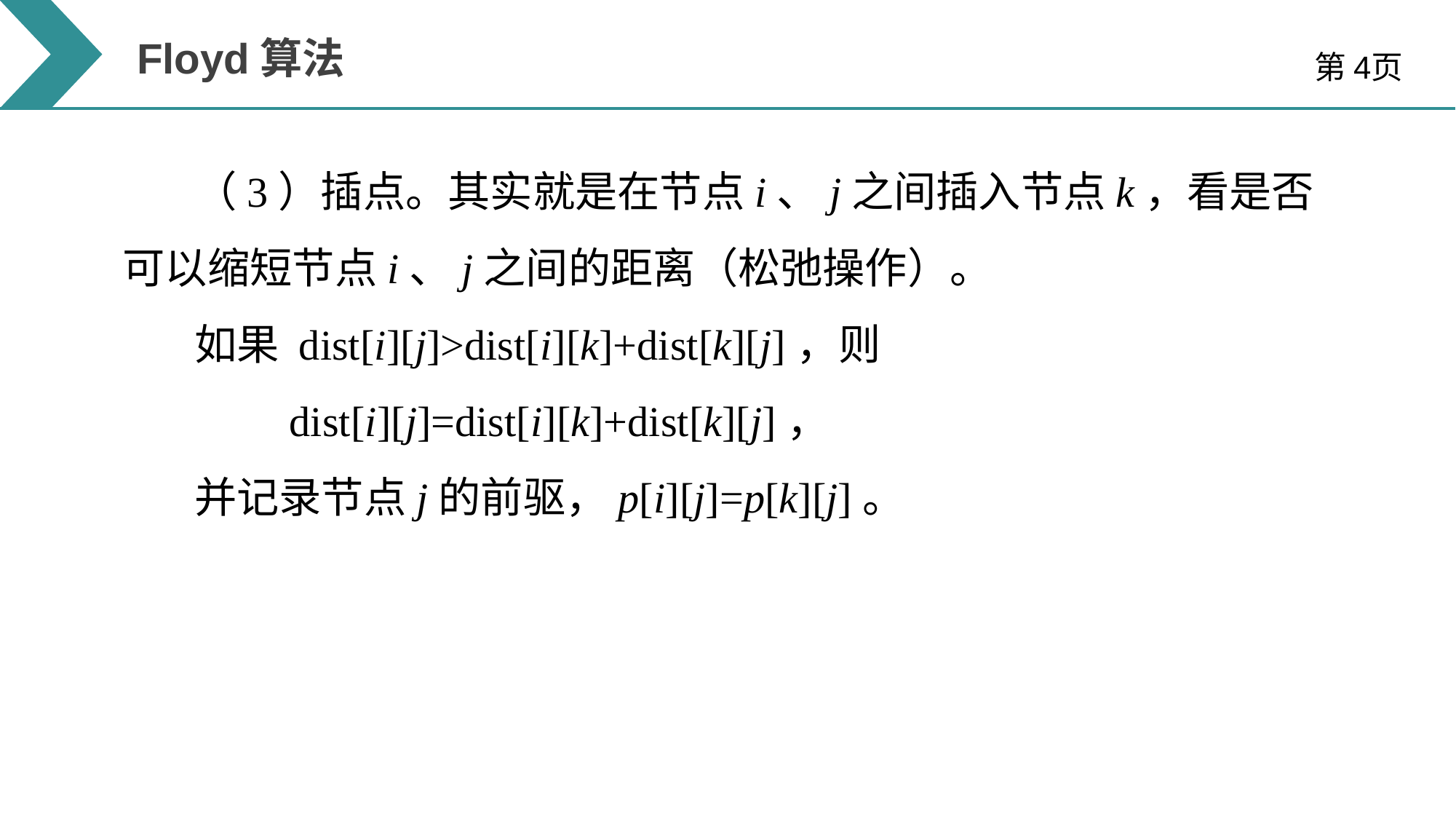

Floyd算法
第4页
（3）插点。其实就是在节点i、j之间插入节点k，看是否可以缩短节点i、j之间的距离（松弛操作）。
如果 dist[i][j]>dist[i][k]+dist[k][j]，则
         dist[i][j]=dist[i][k]+dist[k][j]，
并记录节点j的前驱，p[i][j]=p[k][j]。